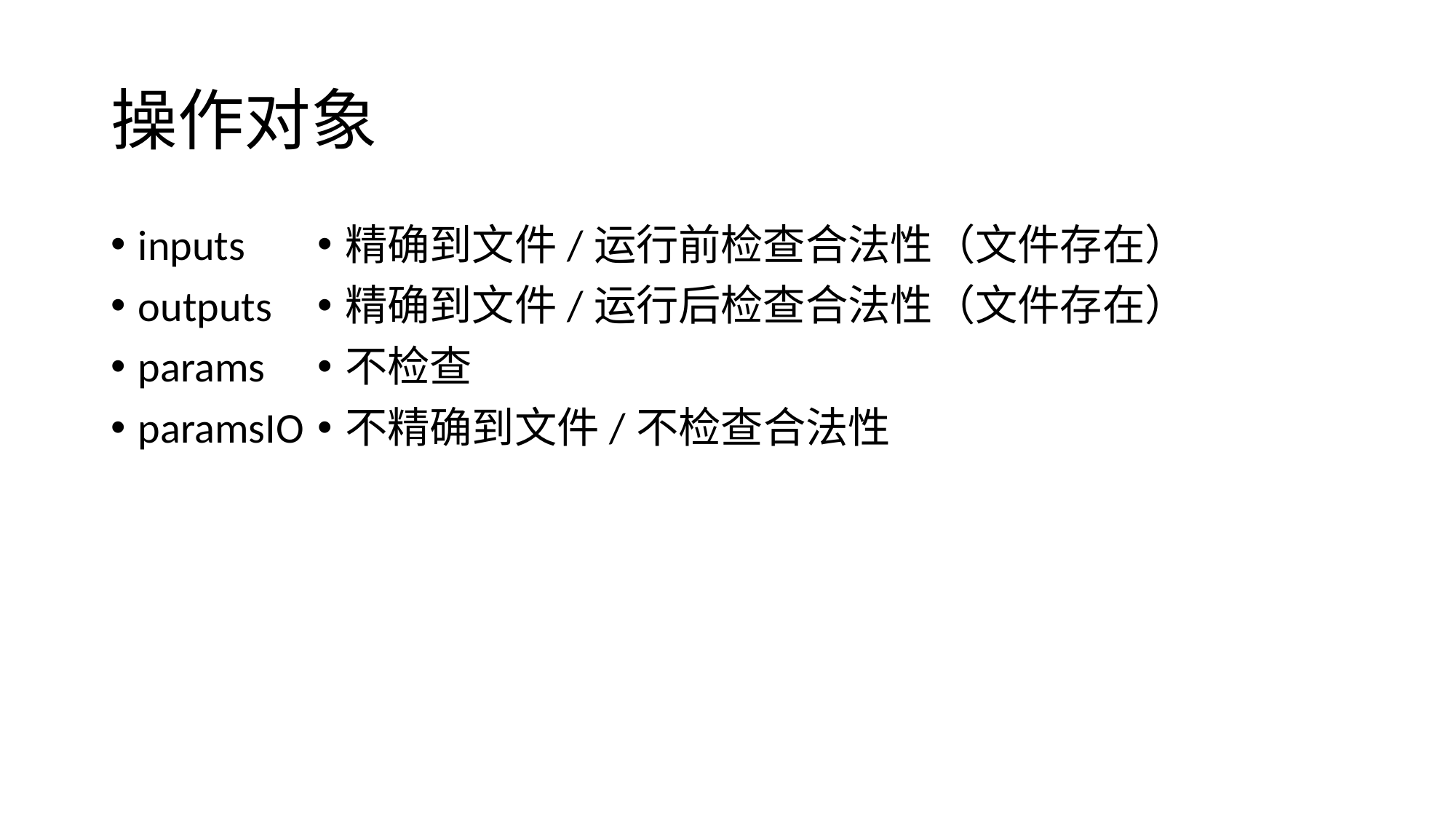

# 操作对象
inputs
outputs
params
paramsIO
精确到文件/运行前检查合法性（文件存在）
精确到文件/运行后检查合法性（文件存在）
不检查
不精确到文件/不检查合法性